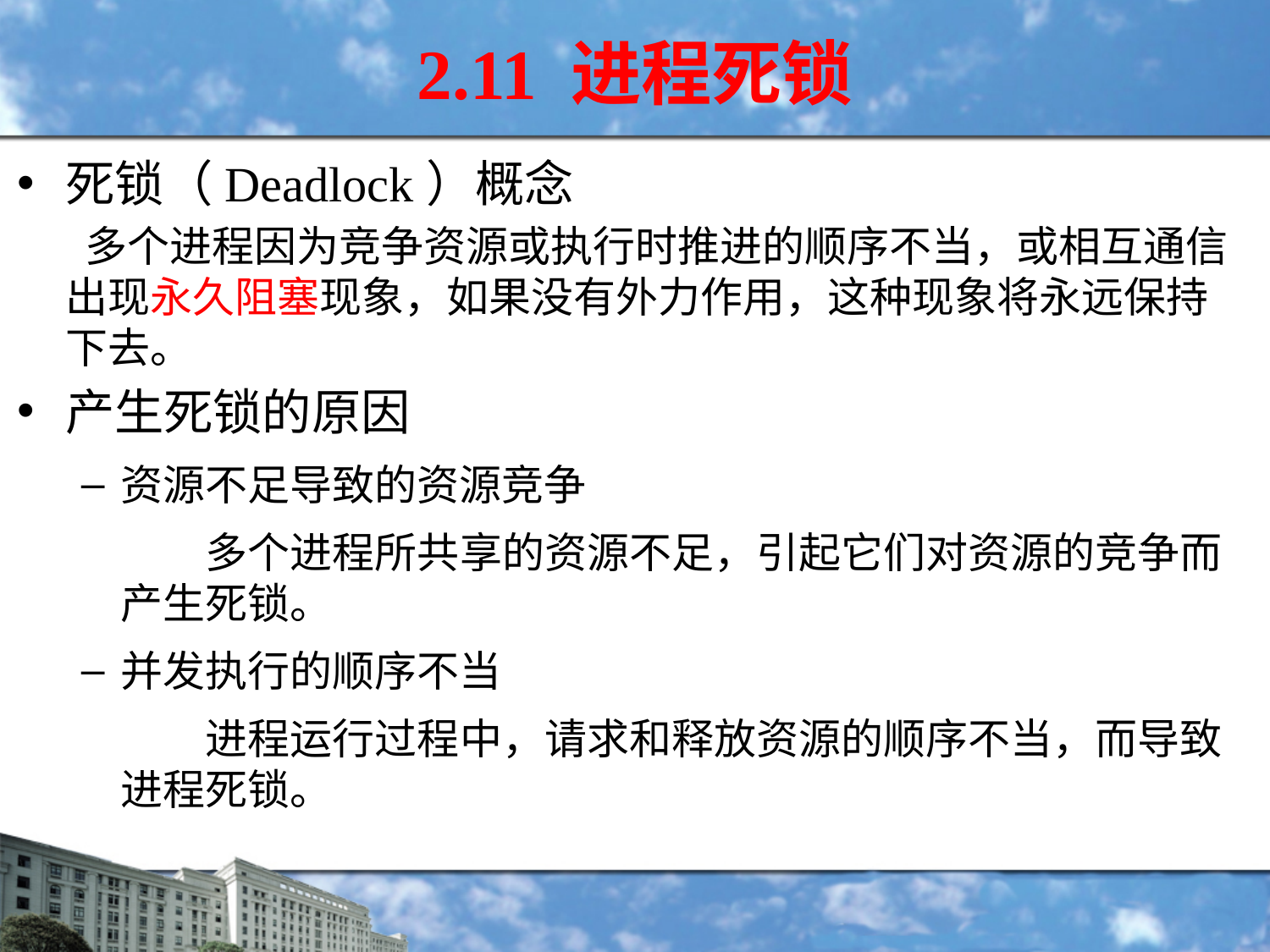

2.11 进程死锁
死锁（Deadlock）概念
      多个进程因为竞争资源或执行时推进的顺序不当，或相互通信出现永久阻塞现象，如果没有外力作用，这种现象将永远保持下去。
产生死锁的原因
资源不足导致的资源竞争
            多个进程所共享的资源不足，引起它们对资源的竞争而产生死锁。
并发执行的顺序不当
            进程运行过程中，请求和释放资源的顺序不当，而导致进程死锁。